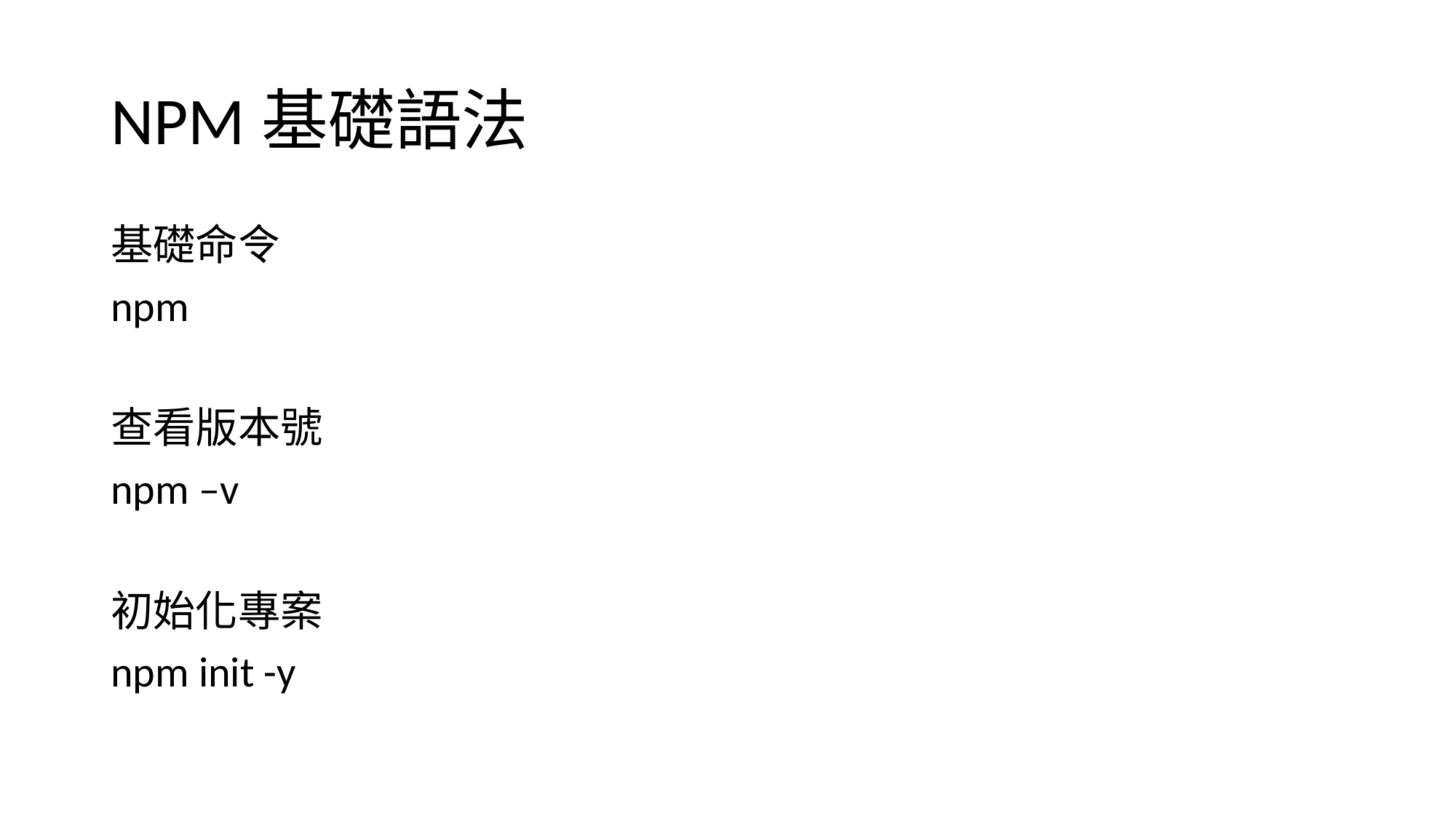

# NPM基礎語法
基礎命令
npm

查看版本號
npm –v

初始化專案
npm init -y